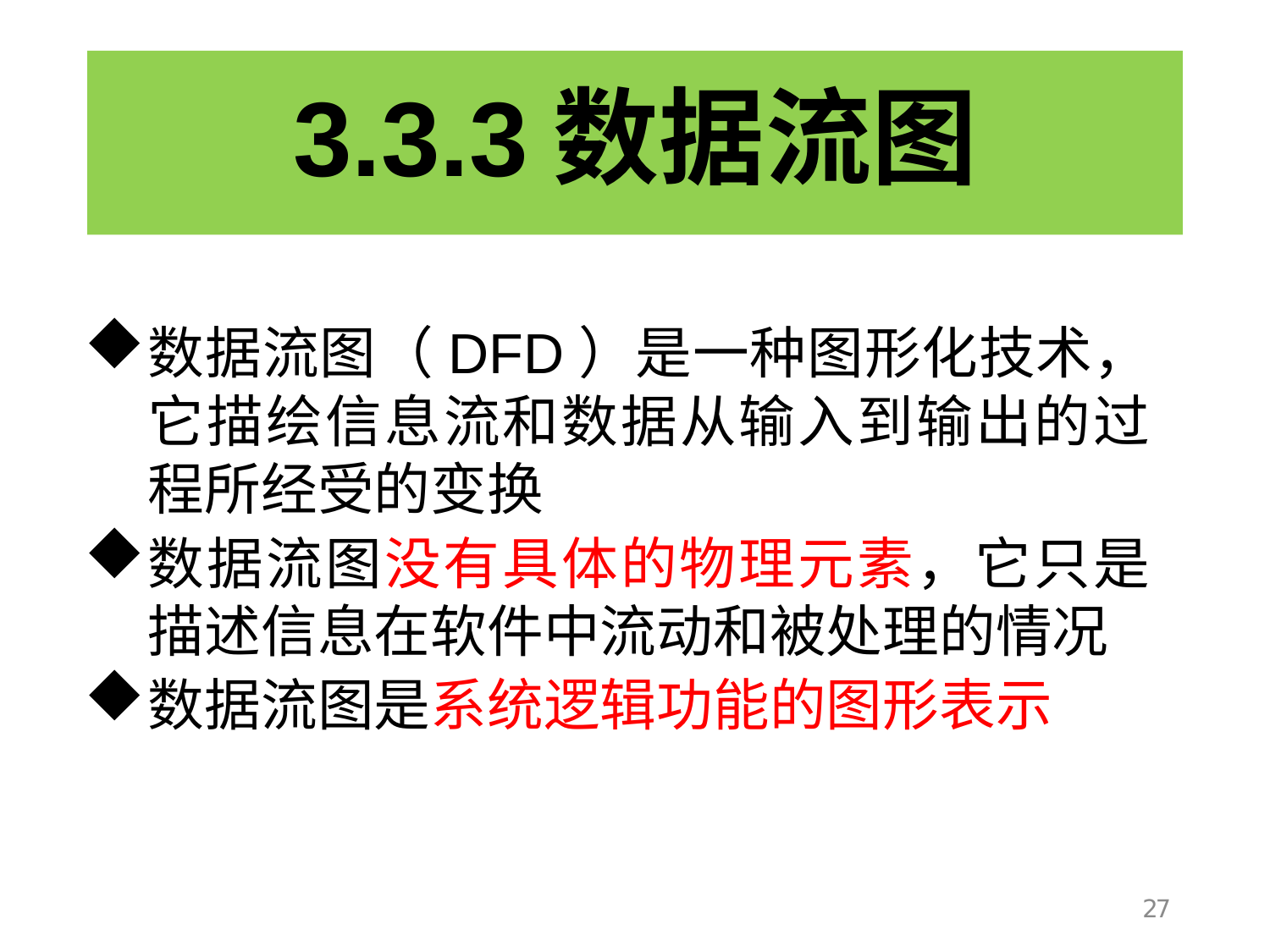

# 3.3.3数据流图
数据流图（DFD）是一种图形化技术，它描绘信息流和数据从输入到输出的过程所经受的变换
数据流图没有具体的物理元素，它只是描述信息在软件中流动和被处理的情况
数据流图是系统逻辑功能的图形表示
27